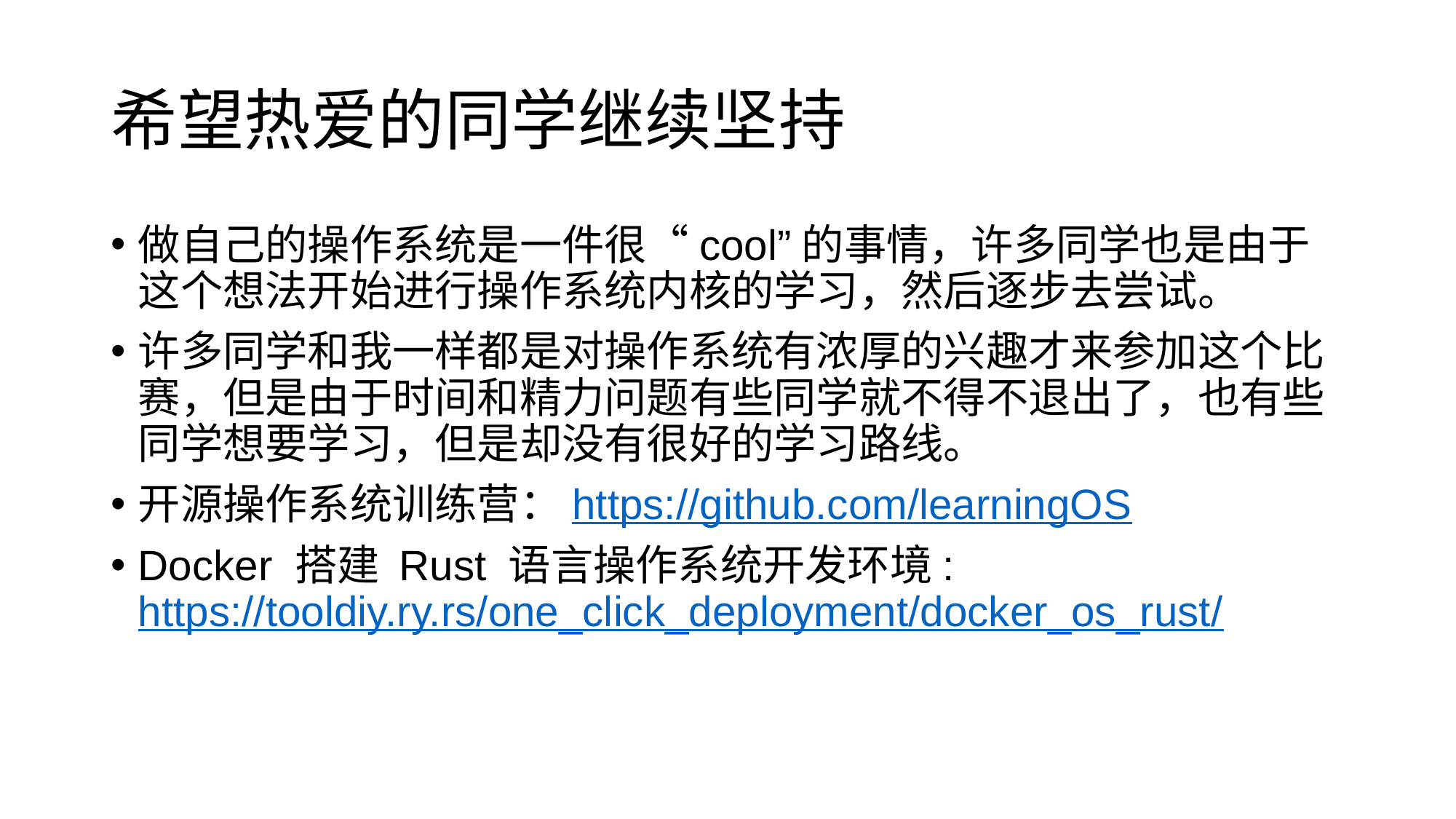

# 希望热爱的同学继续坚持
做自己的操作系统是一件很“cool”的事情，许多同学也是由于这个想法开始进行操作系统内核的学习，然后逐步去尝试。
许多同学和我一样都是对操作系统有浓厚的兴趣才来参加这个比赛，但是由于时间和精力问题有些同学就不得不退出了，也有些同学想要学习，但是却没有很好的学习路线。
开源操作系统训练营：https://github.com/learningOS
Docker 搭建 Rust 语言操作系统开发环境: https://tooldiy.ry.rs/one_click_deployment/docker_os_rust/

18